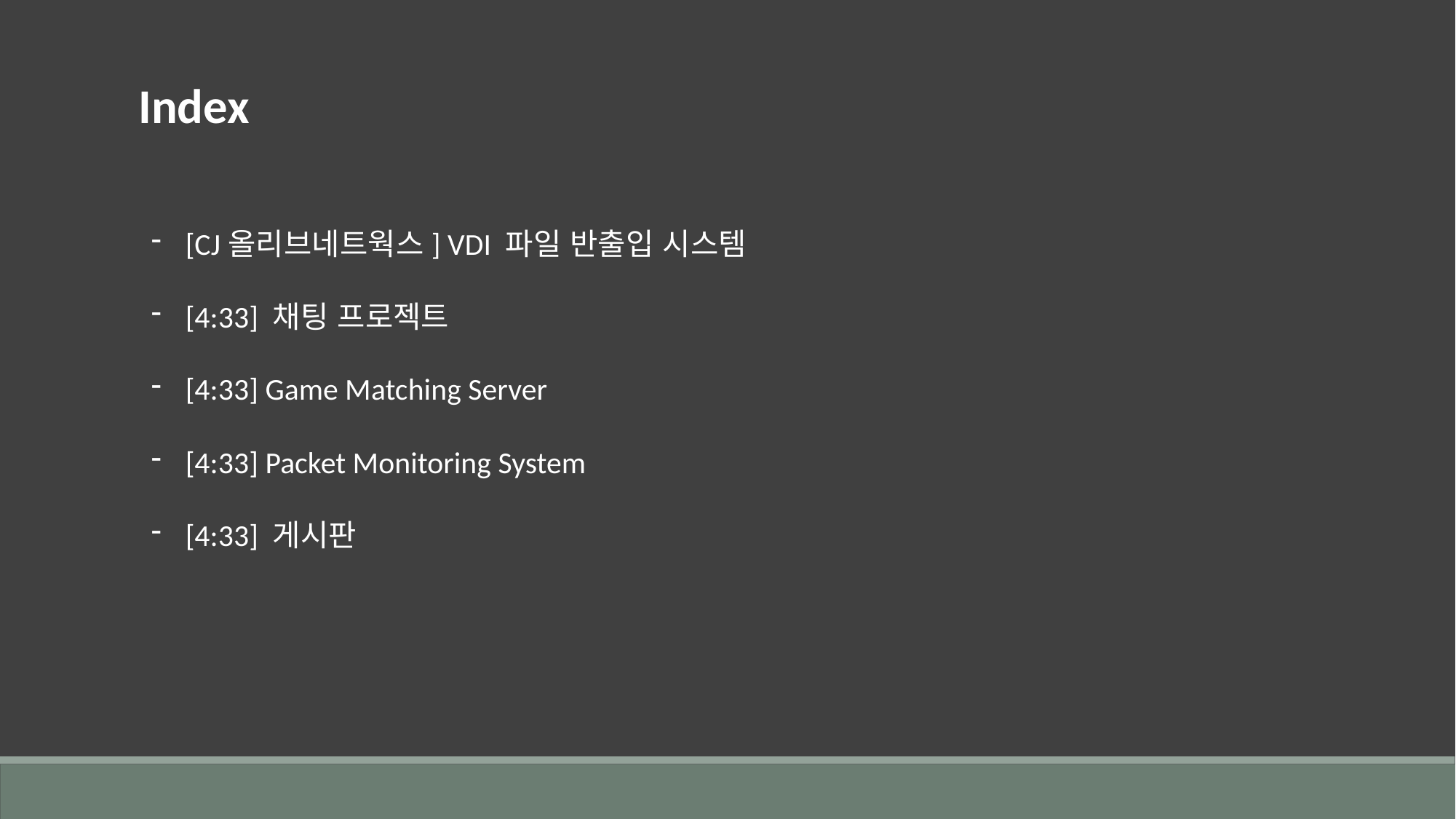

Index
[CJ올리브네트웍스] VDI 파일 반출입 시스템
[4:33] 채팅 프로젝트
[4:33] Game Matching Server
[4:33] Packet Monitoring System
[4:33] 게시판